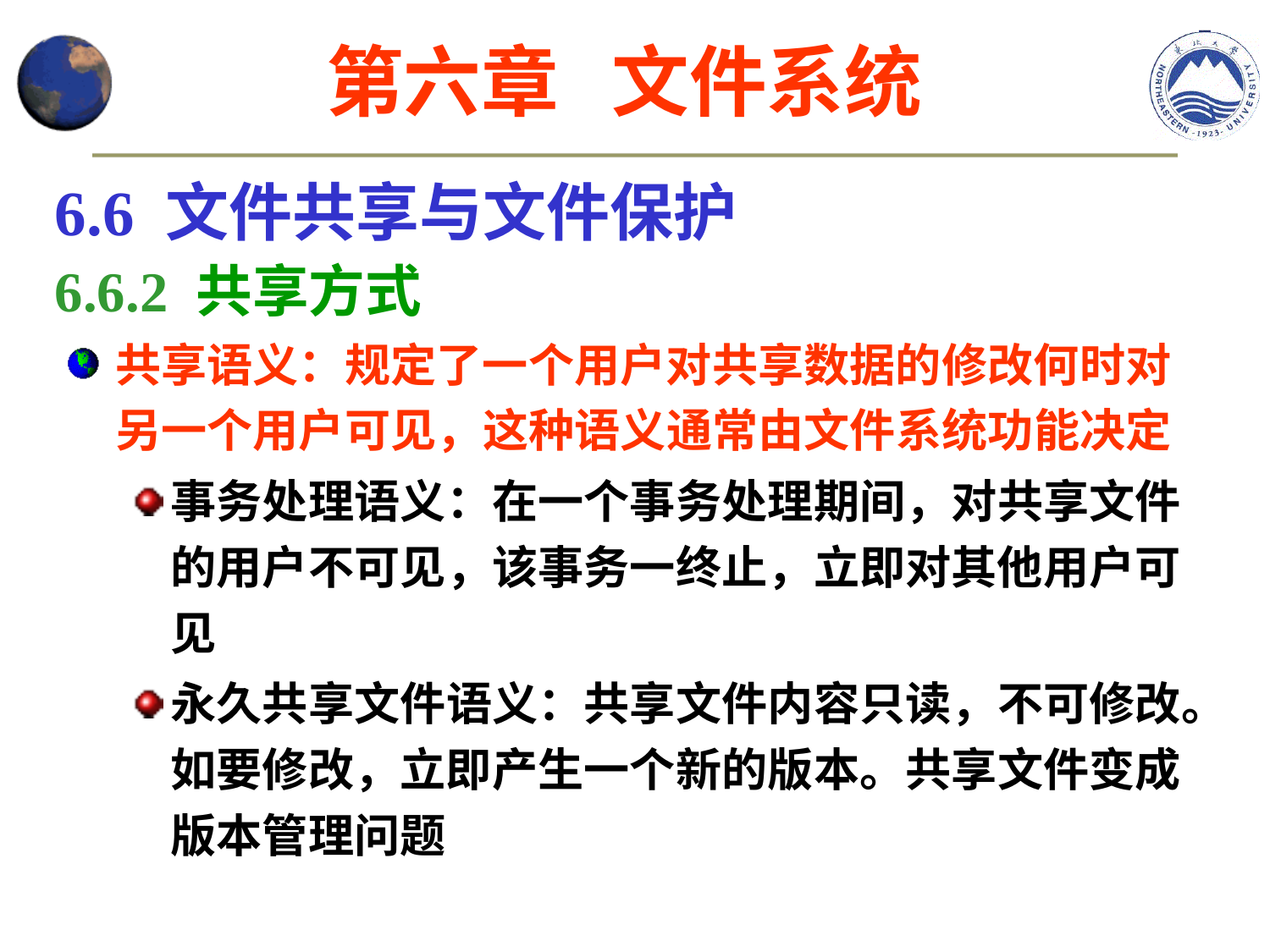

第六章   文件系统
6.6 文件共享与文件保护
6.6.2 共享方式
共享语义：规定了一个用户对共享数据的修改何时对另一个用户可见，这种语义通常由文件系统功能决定
事务处理语义：在一个事务处理期间，对共享文件的用户不可见，该事务一终止，立即对其他用户可见
永久共享文件语义：共享文件内容只读，不可修改。如要修改，立即产生一个新的版本。共享文件变成版本管理问题